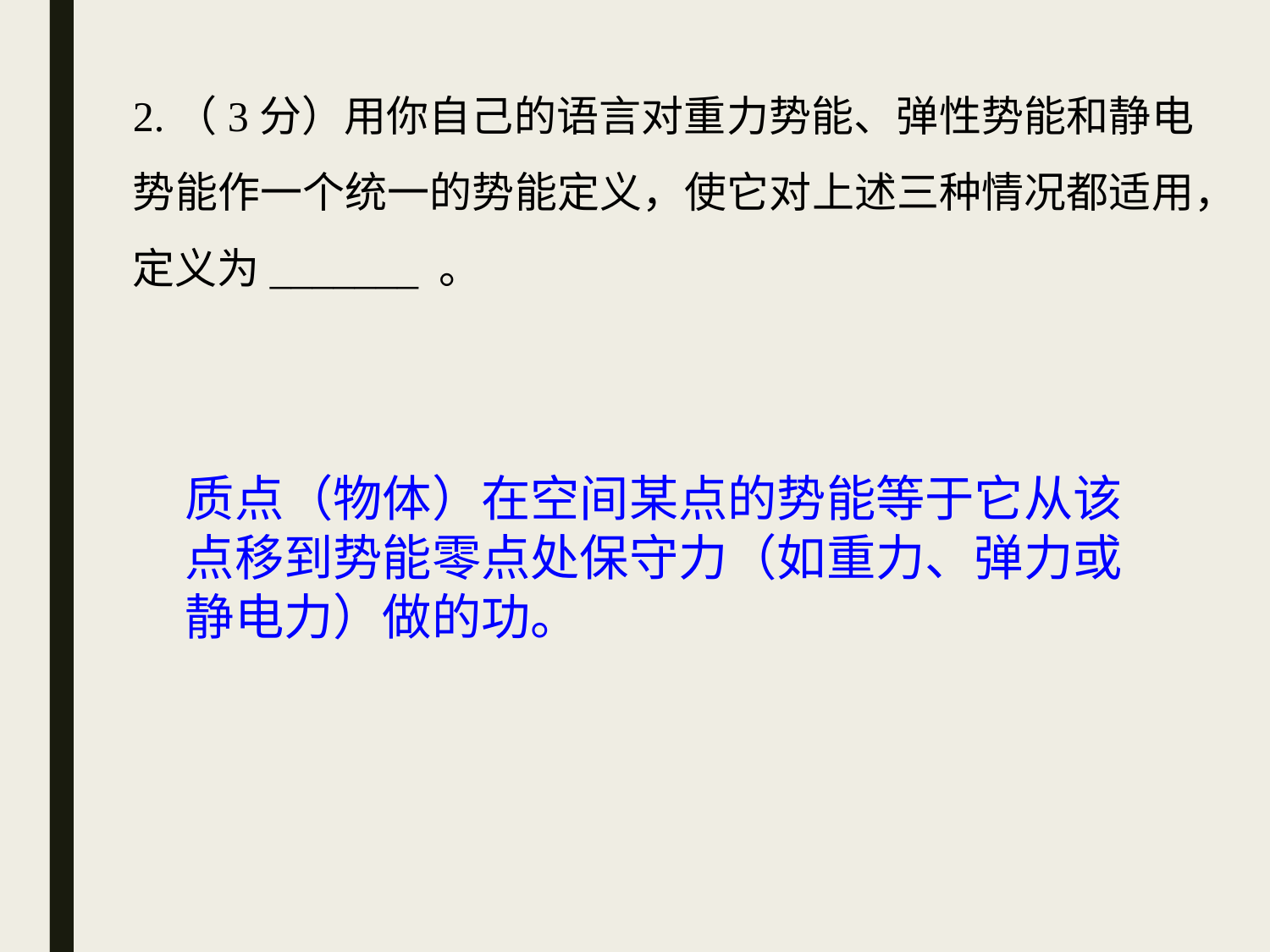

2.（3分）用你自己的语言对重力势能、弹性势能和静电势能作一个统一的势能定义，使它对上述三种情况都适用，定义为_______ 。
质点（物体）在空间某点的势能等于它从该点移到势能零点处保守力（如重力、弹力或静电力）做的功。